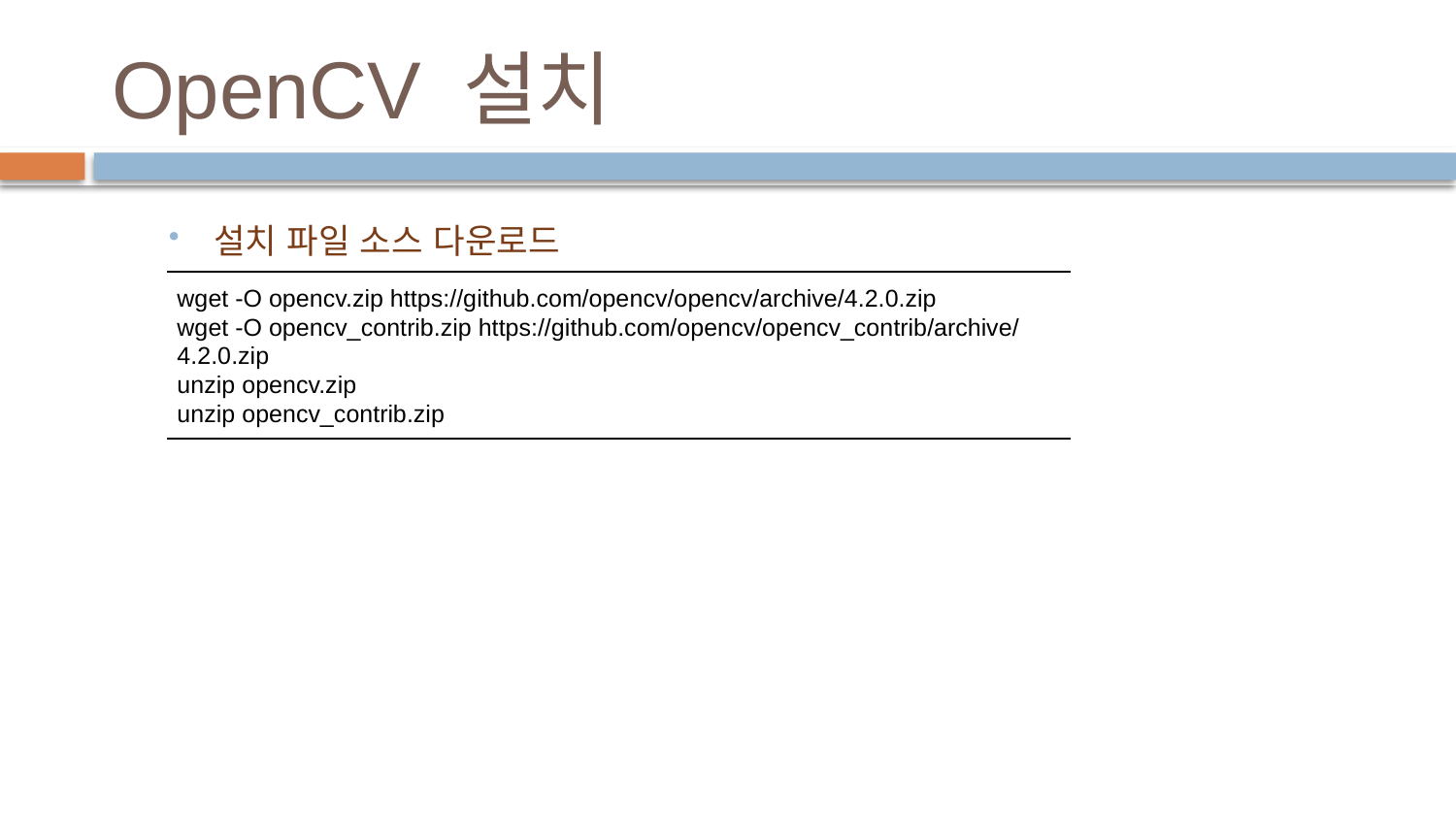

# OpenCV 설치
설치 파일 소스 다운로드
| wget -O opencv.zip https://github.com/opencv/opencv/archive/4.2.0.zip wget -O opencv\_contrib.zip https://github.com/opencv/opencv\_contrib/archive/4.2.0.zip unzip opencv.zip unzip opencv\_contrib.zip |
| --- |